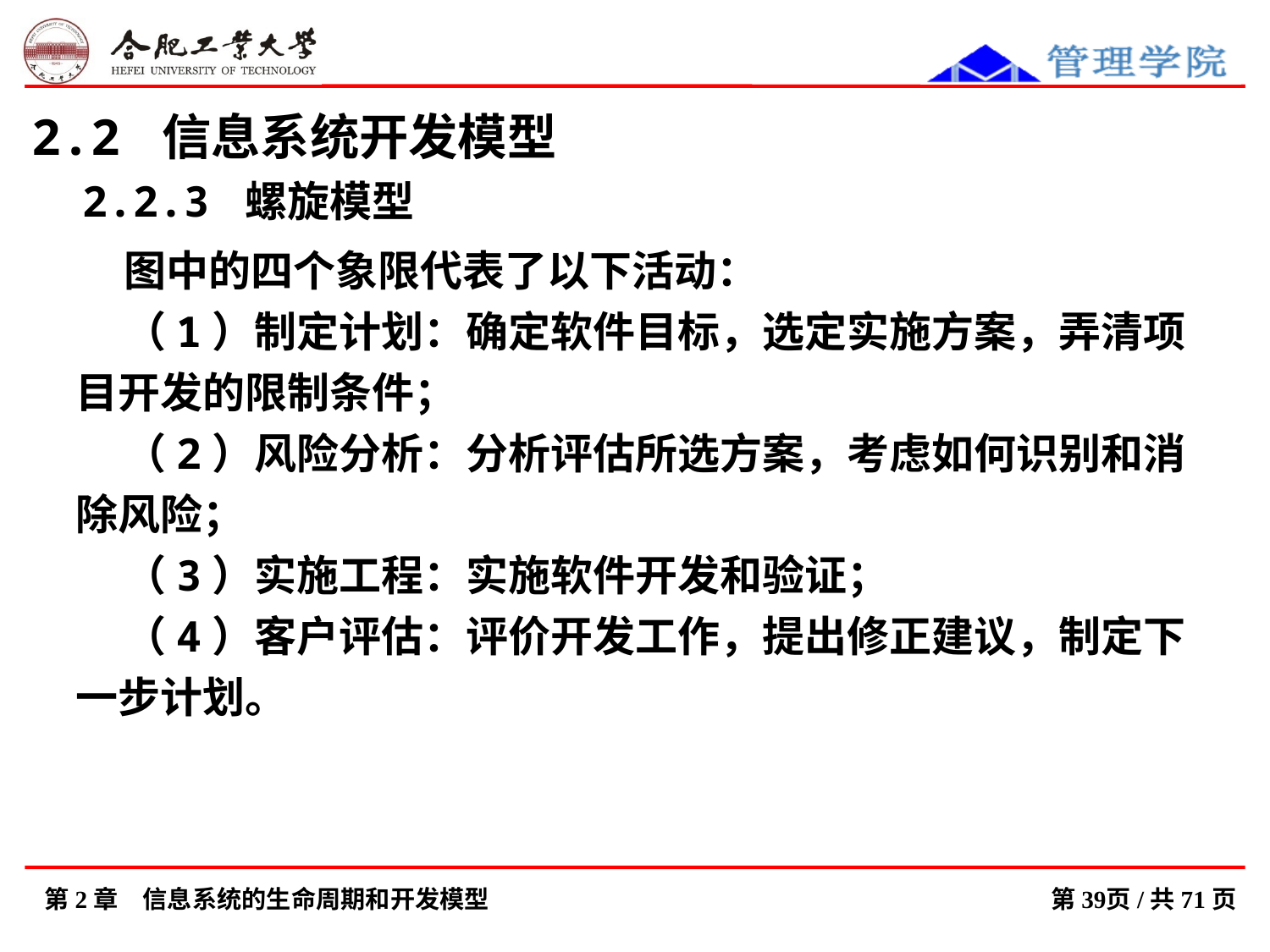

2.2 信息系统开发模型
  2.2.3 螺旋模型
    图中的四个象限代表了以下活动：
    （1）制定计划：确定软件目标，选定实施方案，弄清项目开发的限制条件；
    （2）风险分析：分析评估所选方案，考虑如何识别和消除风险；
    （3）实施工程：实施软件开发和验证；
    （4）客户评估：评价开发工作，提出修正建议，制定下一步计划。
第2章　信息系统的生命周期和开发模型